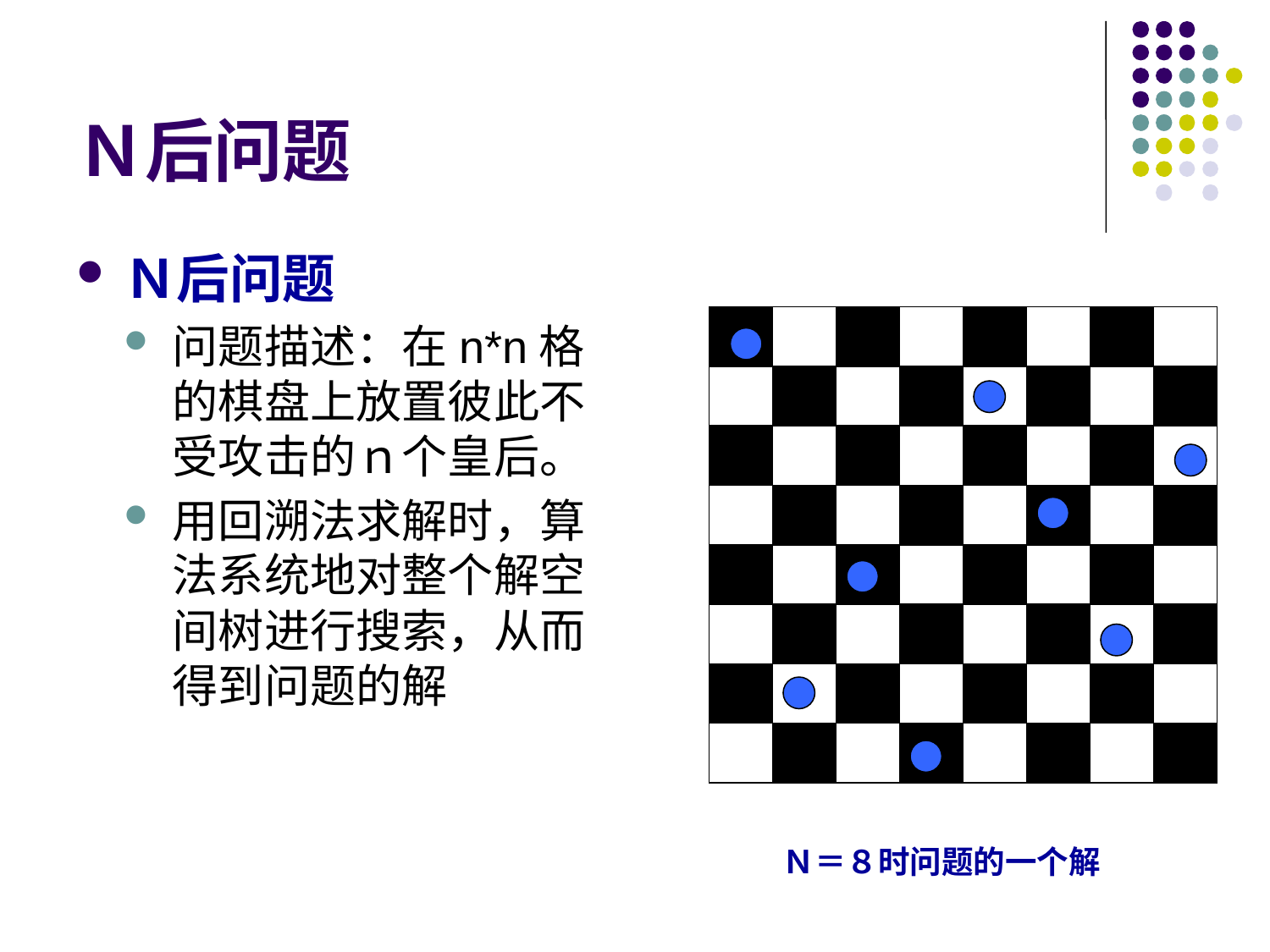

# Ｎ后问题
Ｎ后问题
问题描述：在n*n格的棋盘上放置彼此不受攻击的ｎ个皇后。
用回溯法求解时，算法系统地对整个解空间树进行搜索，从而得到问题的解

Ｎ＝８时问题的一个解